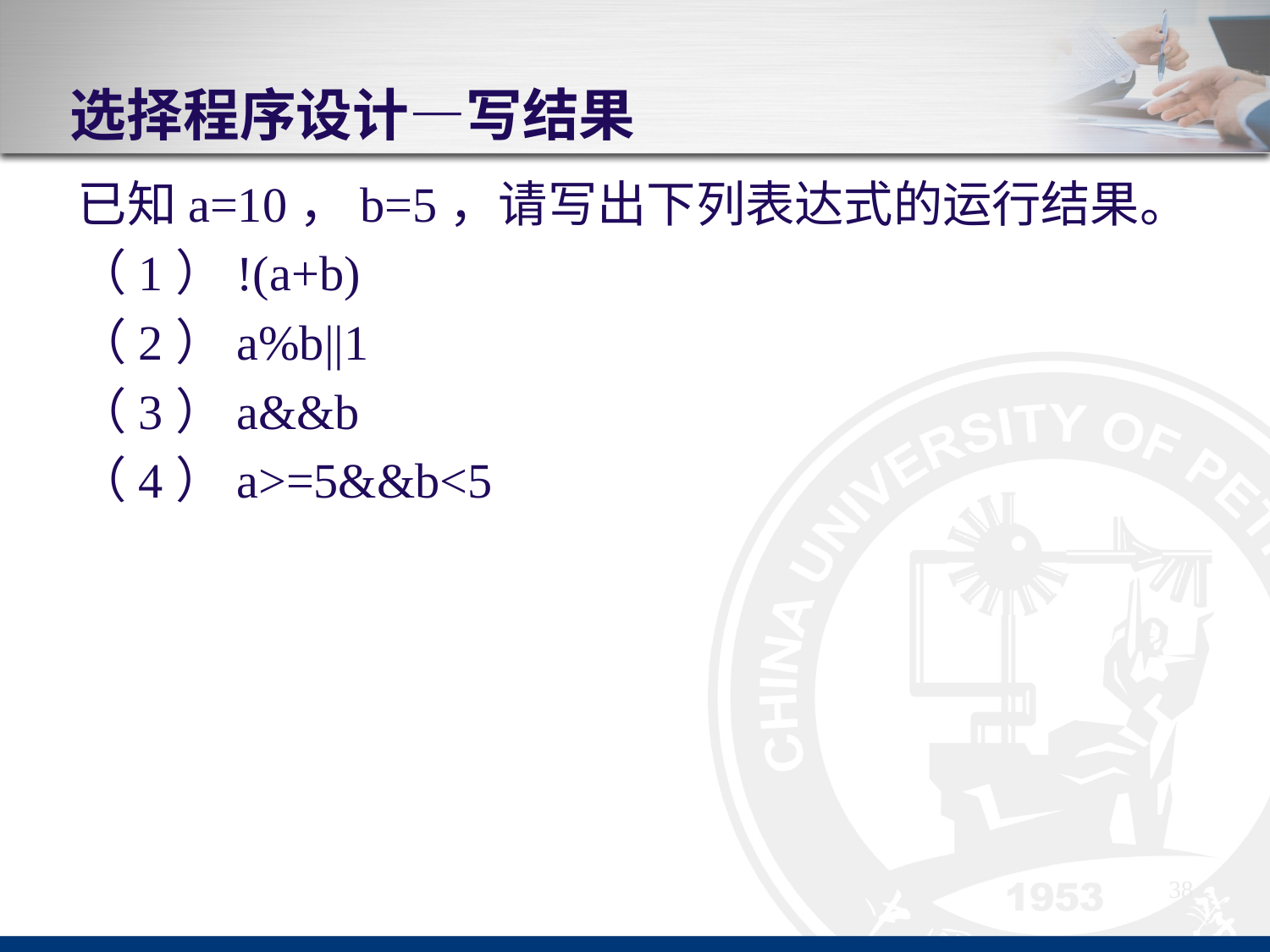

# 选择程序设计—写结果
已知a=10，b=5，请写出下列表达式的运行结果。
（1）!(a+b)
（2）a%b||1
（3）a&&b
（4）a>=5&&b<5
38